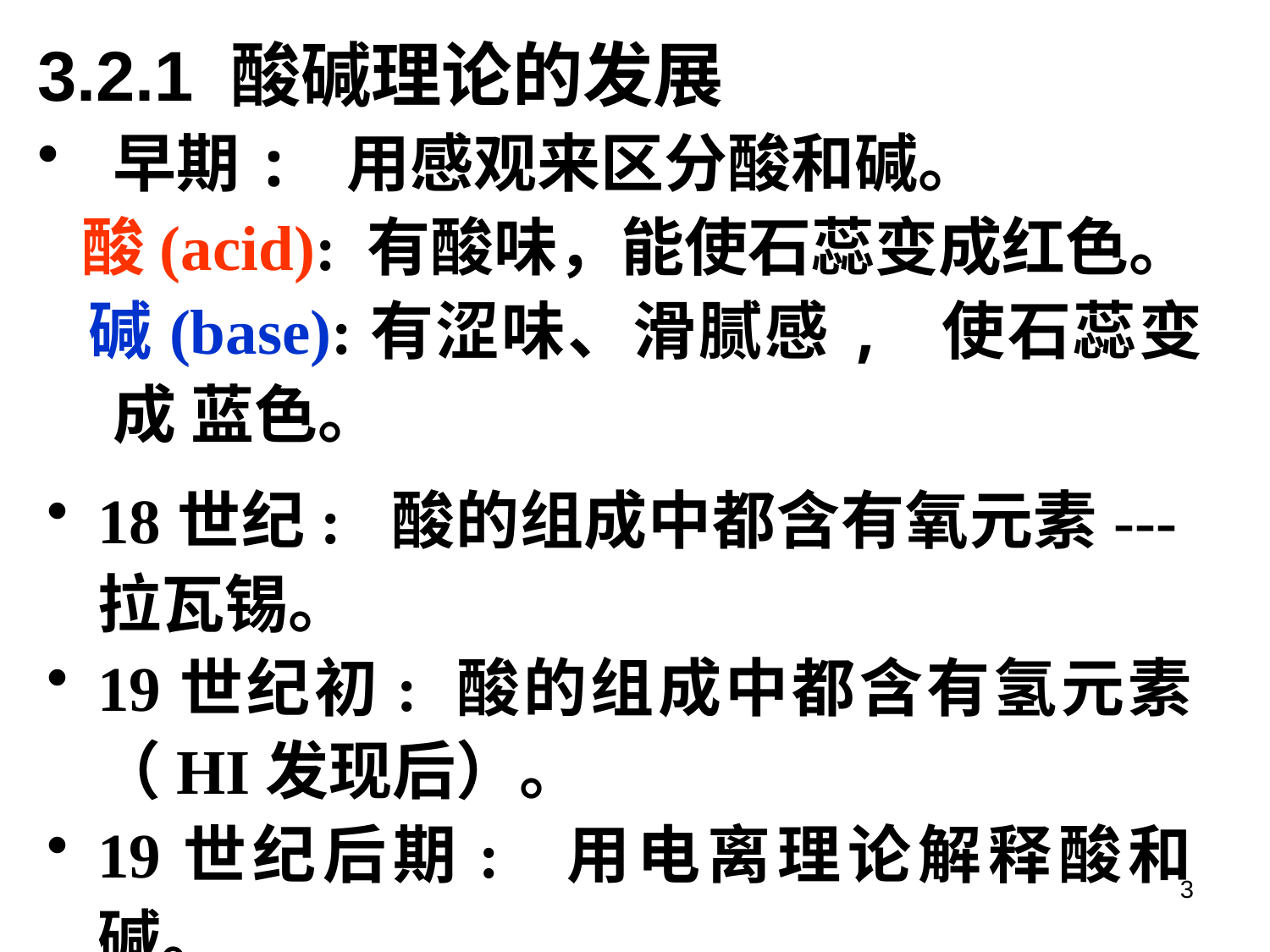

3.2.1 酸碱理论的发展
早期: 用感观来区分酸和碱。
  酸(acid): 有酸味，能使石蕊变成红色。
  碱(base):有涩味、滑腻感, 使石蕊变成 蓝色。
18世纪:  酸的组成中都含有氧元素---拉瓦锡。
19世纪初: 酸的组成中都含有氢元素（HI发现后）。
19世纪后期:  用电离理论解释酸和碱。
3